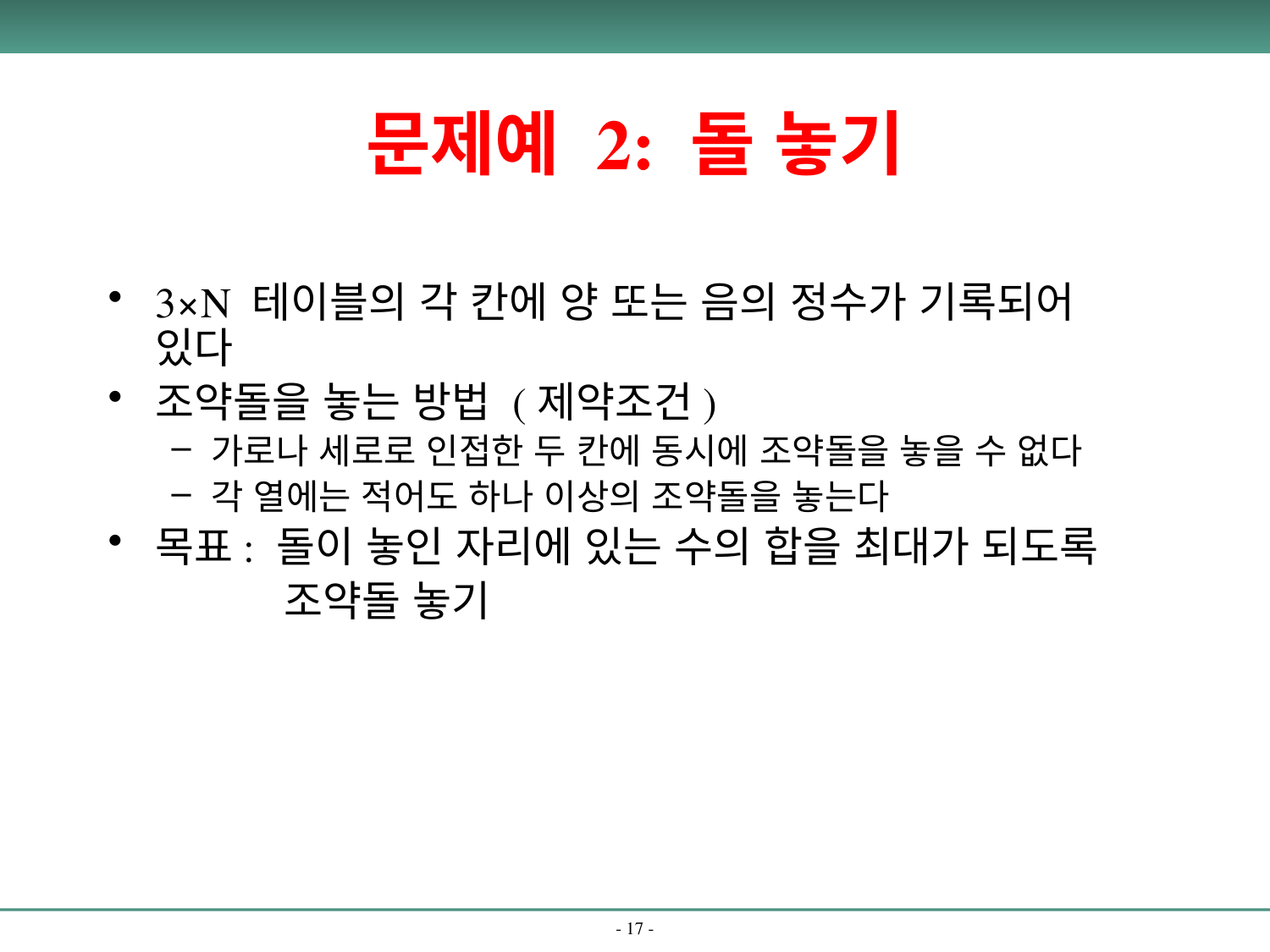

# 문제예 2: 돌 놓기
3×N 테이블의 각 칸에 양 또는 음의 정수가 기록되어 있다
조약돌을 놓는 방법 (제약조건)
가로나 세로로 인접한 두 칸에 동시에 조약돌을 놓을 수 없다
각 열에는 적어도 하나 이상의 조약돌을 놓는다
목표: 돌이 놓인 자리에 있는 수의 합을 최대가 되도록
              조약돌 놓기